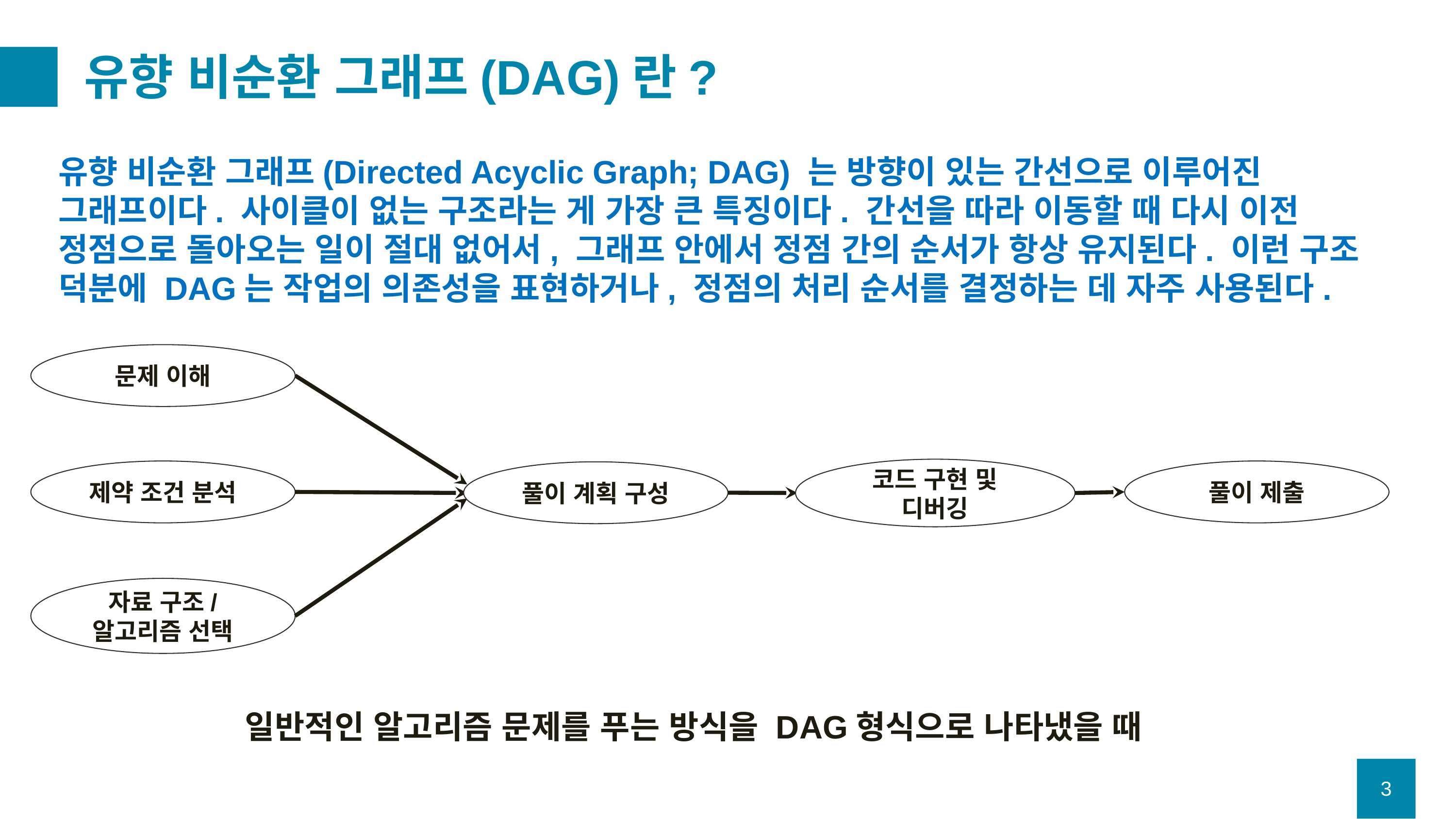

# 유향 비순환 그래프(DAG)란?
유향 비순환 그래프(Directed Acyclic Graph; DAG) 는 방향이 있는 간선으로 이루어진 그래프이다. 사이클이 없는 구조라는 게 가장 큰 특징이다. 간선을 따라 이동할 때 다시 이전 정점으로 돌아오는 일이 절대 없어서, 그래프 안에서 정점 간의 순서가 항상 유지된다. 이런 구조 덕분에 DAG는 작업의 의존성을 표현하거나, 정점의 처리 순서를 결정하는 데 자주 사용된다.
문제 이해
코드 구현 및 디버깅
풀이 제출
제약 조건 분석
풀이 계획 구성
자료 구조/ 알고리즘 선택
일반적인 알고리즘 문제를 푸는 방식을 DAG형식으로 나타냈을 때
3